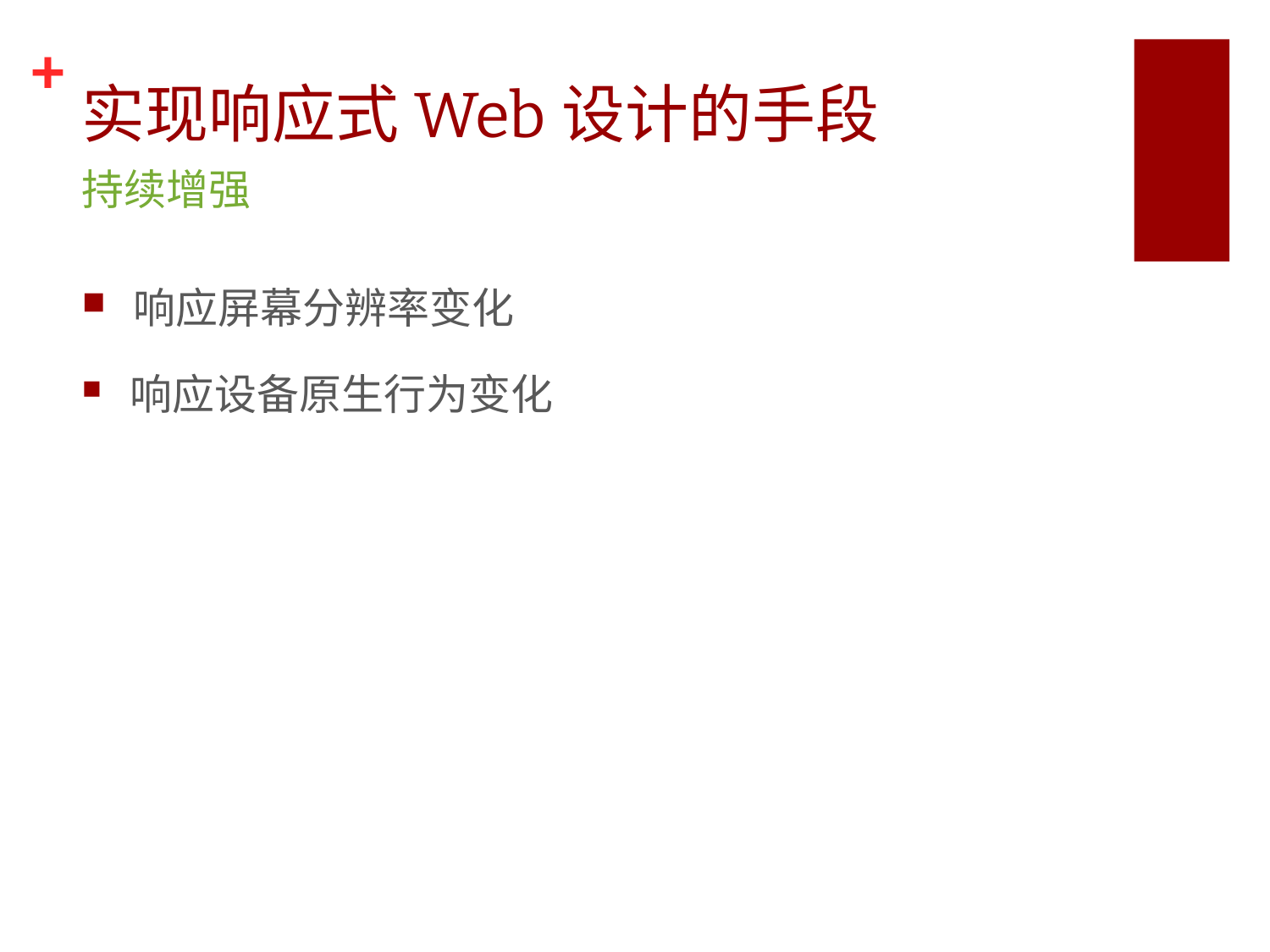

# 实现响应式Web设计的手段
持续增强
 响应屏幕分辨率变化
 响应设备原生行为变化